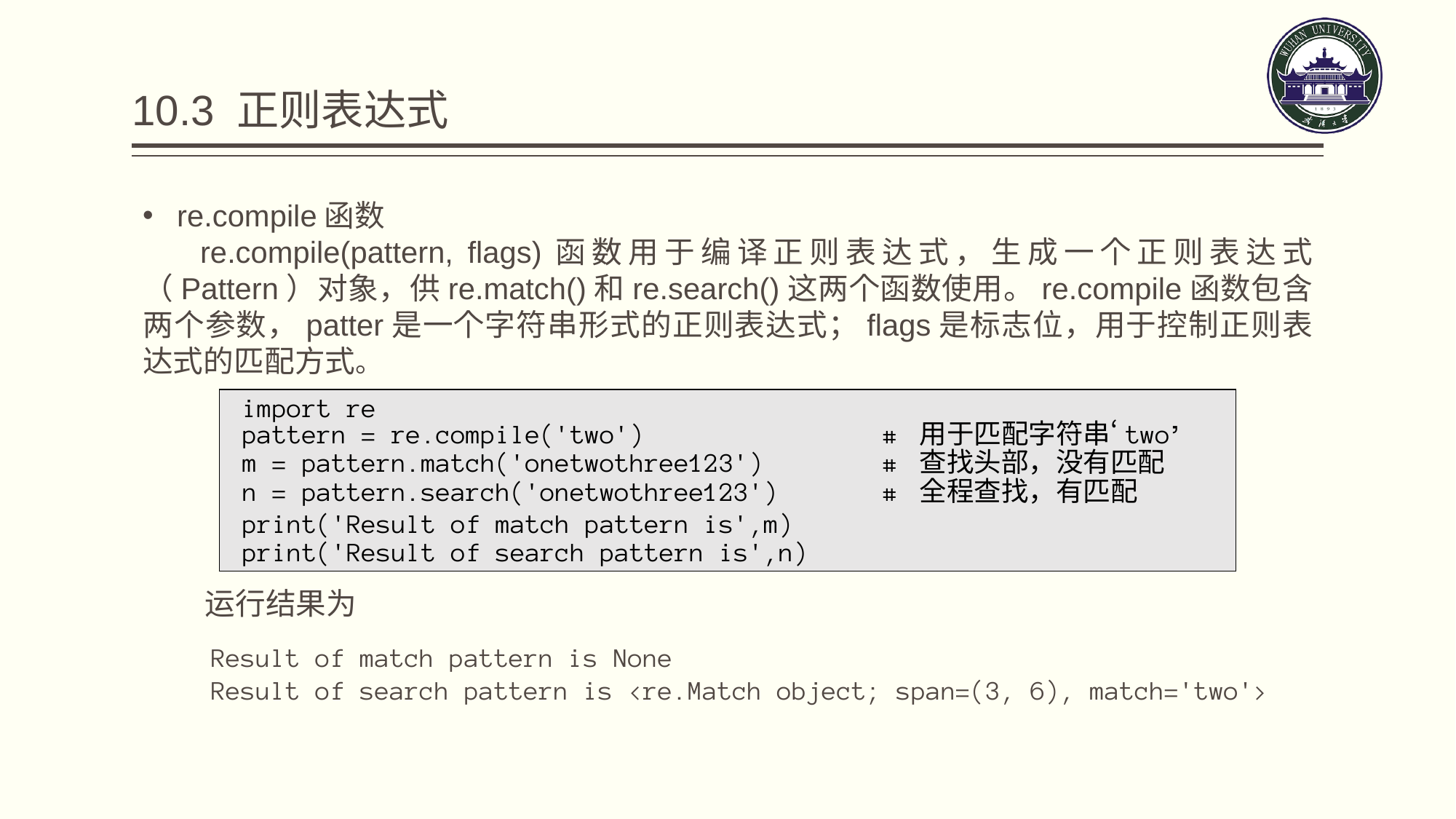

# 10.3 正则表达式
re.compile函数
    re.compile(pattern, flags)函数用于编译正则表达式，生成一个正则表达式（Pattern）对象，供re.match()和re.search()这两个函数使用。re.compile函数包含两个参数，patter是一个字符串形式的正则表达式；flags是标志位，用于控制正则表达式的匹配方式。

| import re pattern = re.compile('two') # 用于匹配字符串‘two’ m = pattern.match('onetwothree123') # 查找头部，没有匹配 n = pattern.search('onetwothree123') # 全程查找，有匹配 print('Result of match pattern is',m) print('Result of search pattern is',n) |
| --- |
运行结果为
Result of match pattern is None
Result of search pattern is <re.Match object; span=(3, 6), match='two'>